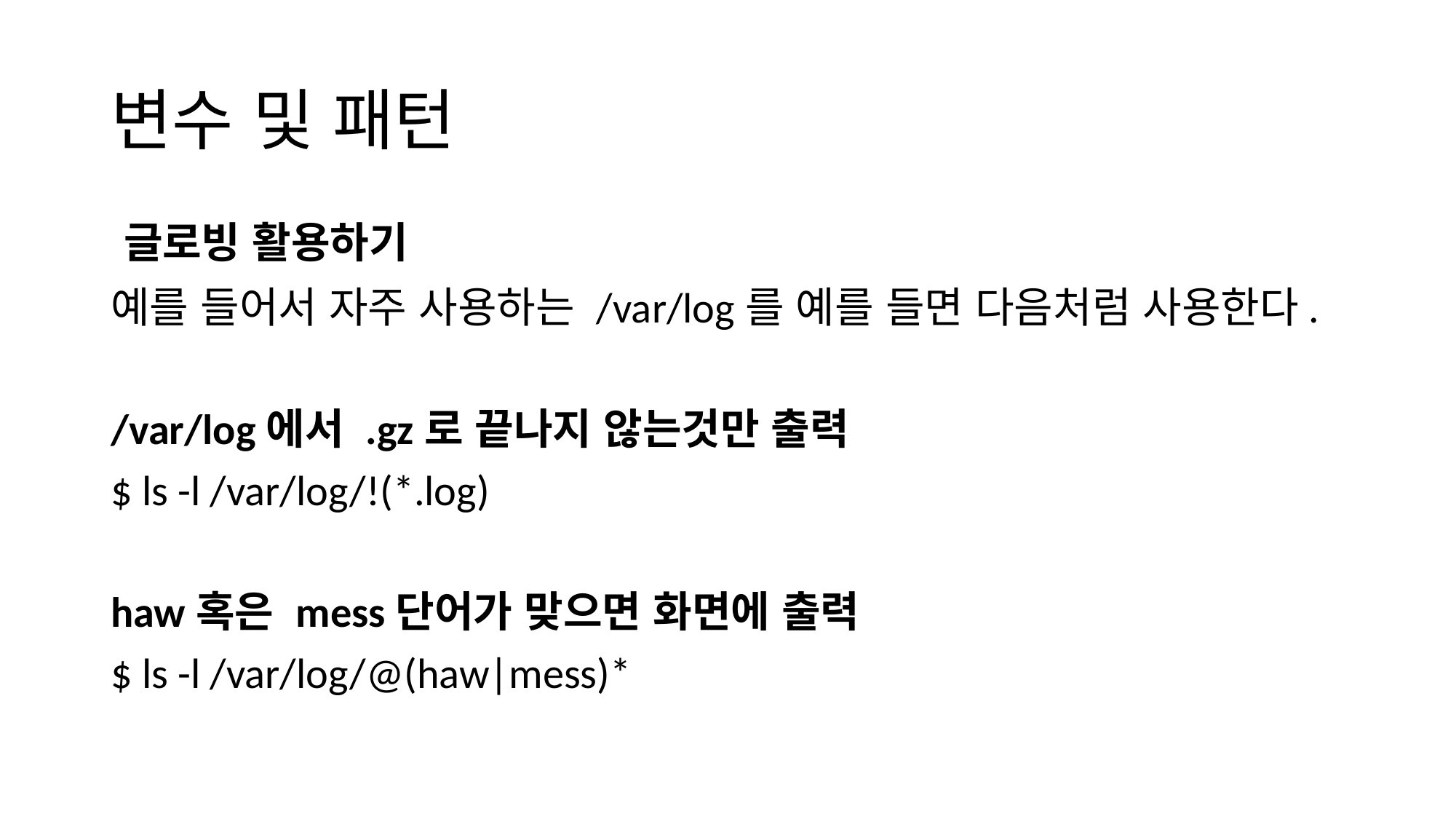

# 변수 및 패턴
글로빙 활용하기
예를 들어서 자주 사용하는 /var/log를 예를 들면 다음처럼 사용한다.

/var/log에서 .gz로 끝나지 않는것만 출력
$ ls -l /var/log/!(*.log)

haw혹은 mess단어가 맞으면 화면에 출력
$ ls -l /var/log/@(haw|mess)*